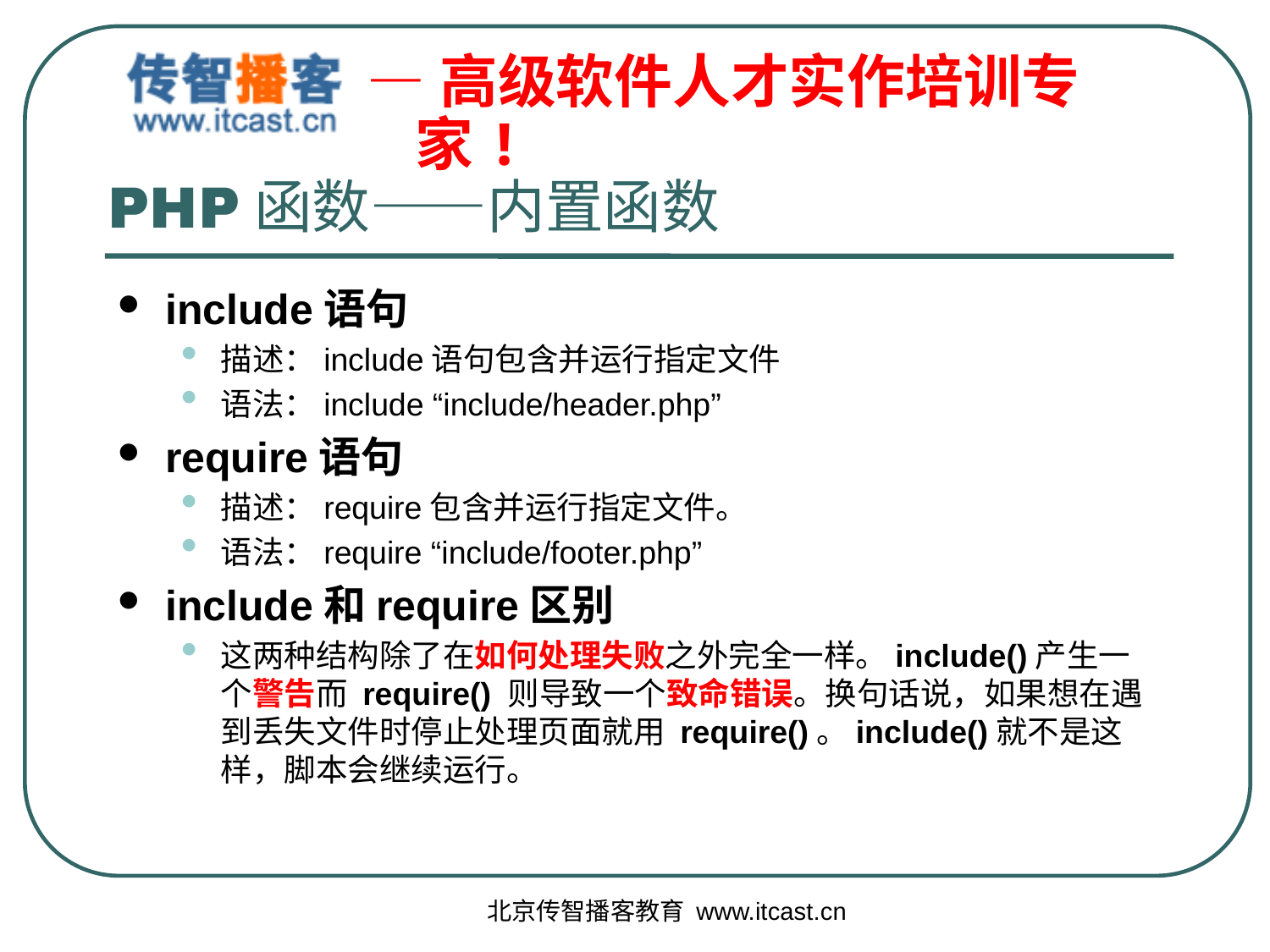

# PHP函数——内置函数
include语句
描述：include语句包含并运行指定文件
语法：include “include/header.php”
require语句
描述：require包含并运行指定文件。
语法：require “include/footer.php”
include和require区别
这两种结构除了在如何处理失败之外完全一样。include()产生一个警告而 require() 则导致一个致命错误。换句话说，如果想在遇到丢失文件时停止处理页面就用 require()。include()就不是这样，脚本会继续运行。